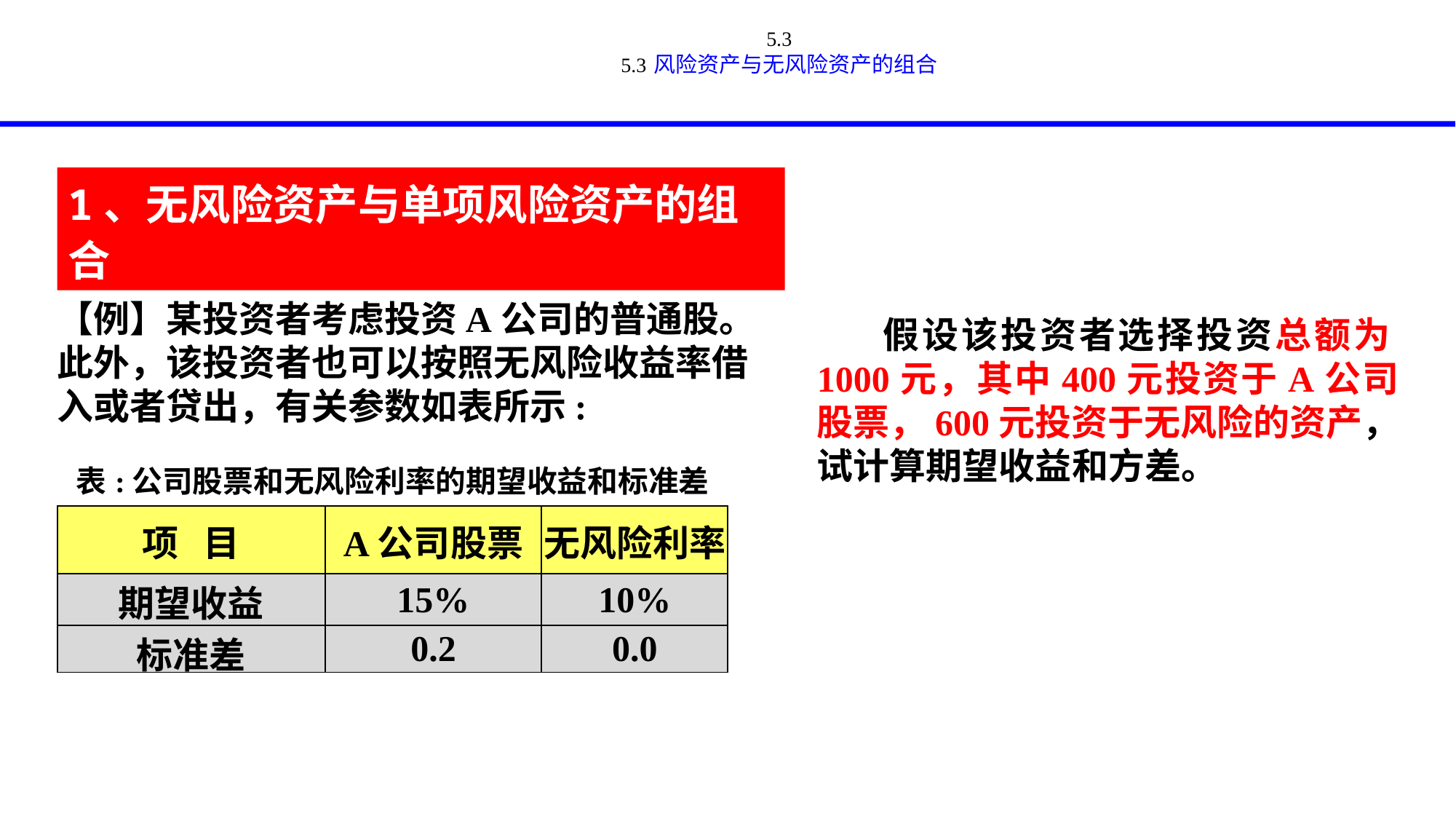

# 5.3 5.3 风险资产与无风险资产的组合
1、无风险资产与单项风险资产的组合
【例】某投资者考虑投资A公司的普通股。此外，该投资者也可以按照无风险收益率借入或者贷出，有关参数如表所示:
  假设该投资者选择投资总额为1000元，其中400元投资于A公司股票，600元投资于无风险的资产，试计算期望收益和方差。
| 表:公司股票和无风险利率的期望收益和标准差 |  |  |
| --- | --- | --- |
| 项 目 | A公司股票 | 无风险利率 |
| 期望收益 | 15% | 10% |
| 标准差 | 0.2 | 0.0 |